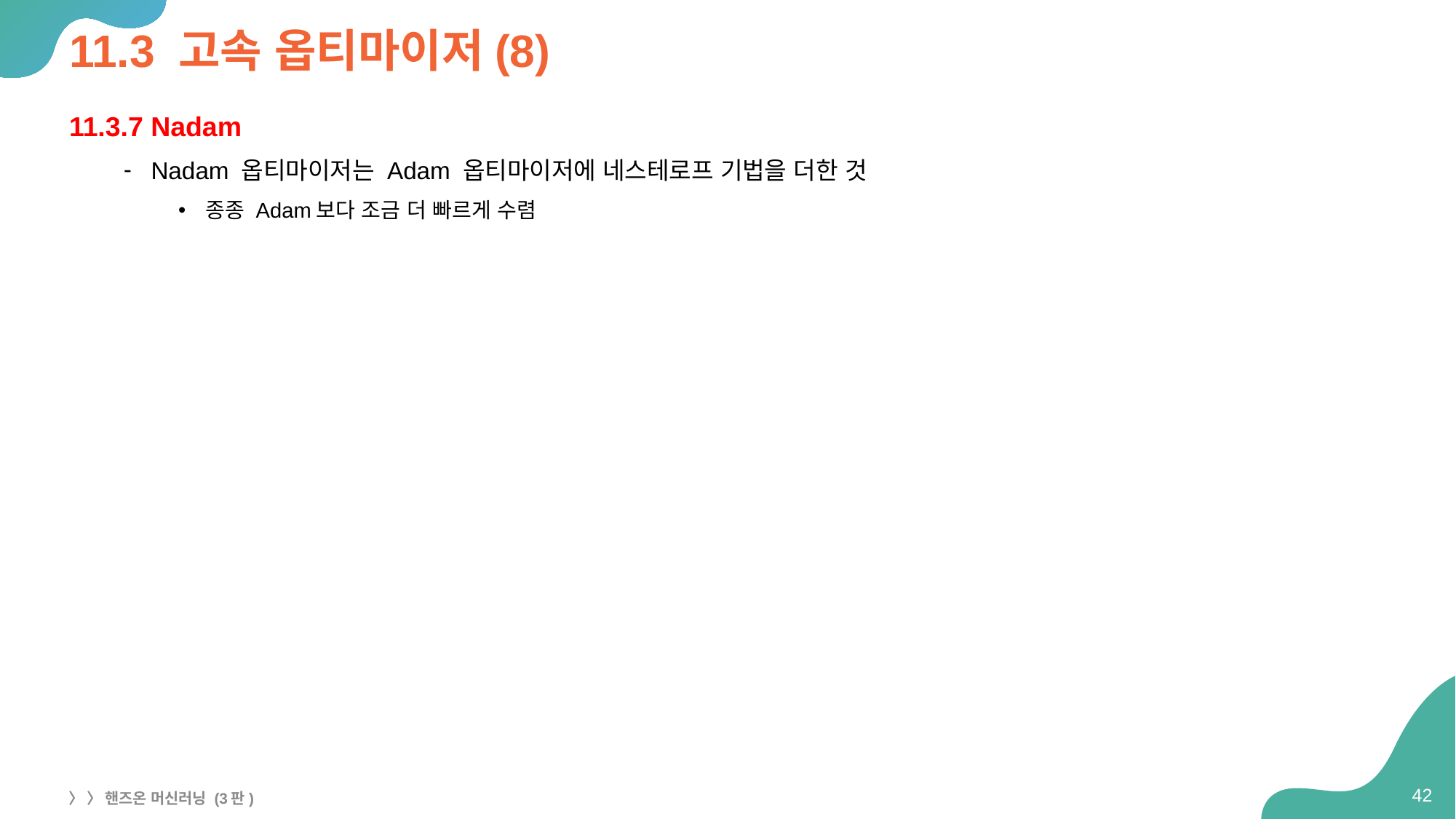

# 11.3 고속 옵티마이저(8)
11.3.7 Nadam
Nadam 옵티마이저는 Adam 옵티마이저에 네스테로프 기법을 더한 것
종종 Adam보다 조금 더 빠르게 수렴
42
〉 〉 핸즈온 머신러닝 (3판)